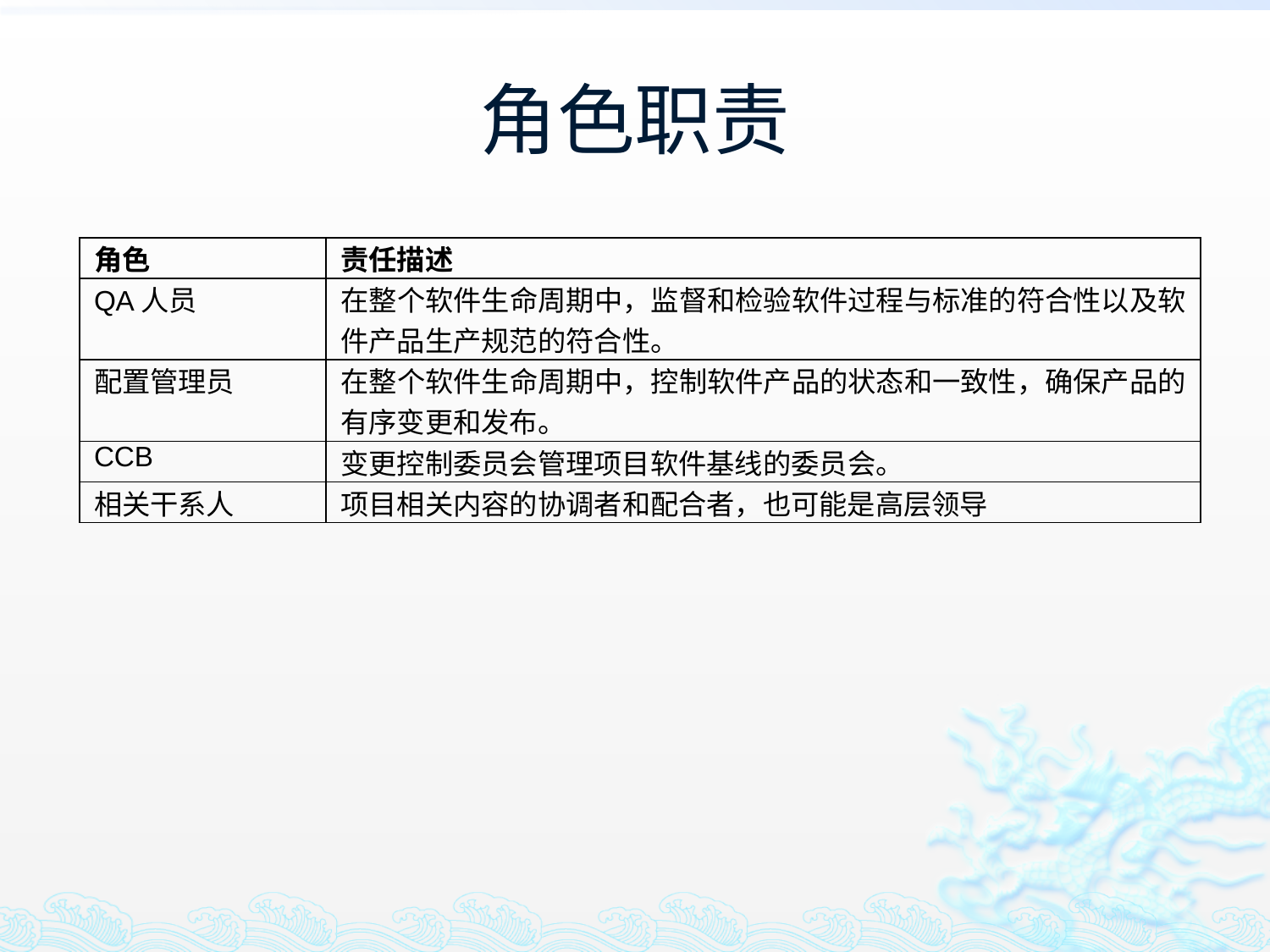

# 角色职责
| 角色 | 责任描述 |
| --- | --- |
| QA人员 | 在整个软件生命周期中，监督和检验软件过程与标准的符合性以及软件产品生产规范的符合性。 |
| 配置管理员 | 在整个软件生命周期中，控制软件产品的状态和一致性，确保产品的有序变更和发布。 |
| CCB | 变更控制委员会管理项目软件基线的委员会。 |
| 相关干系人 | 项目相关内容的协调者和配合者，也可能是高层领导 |